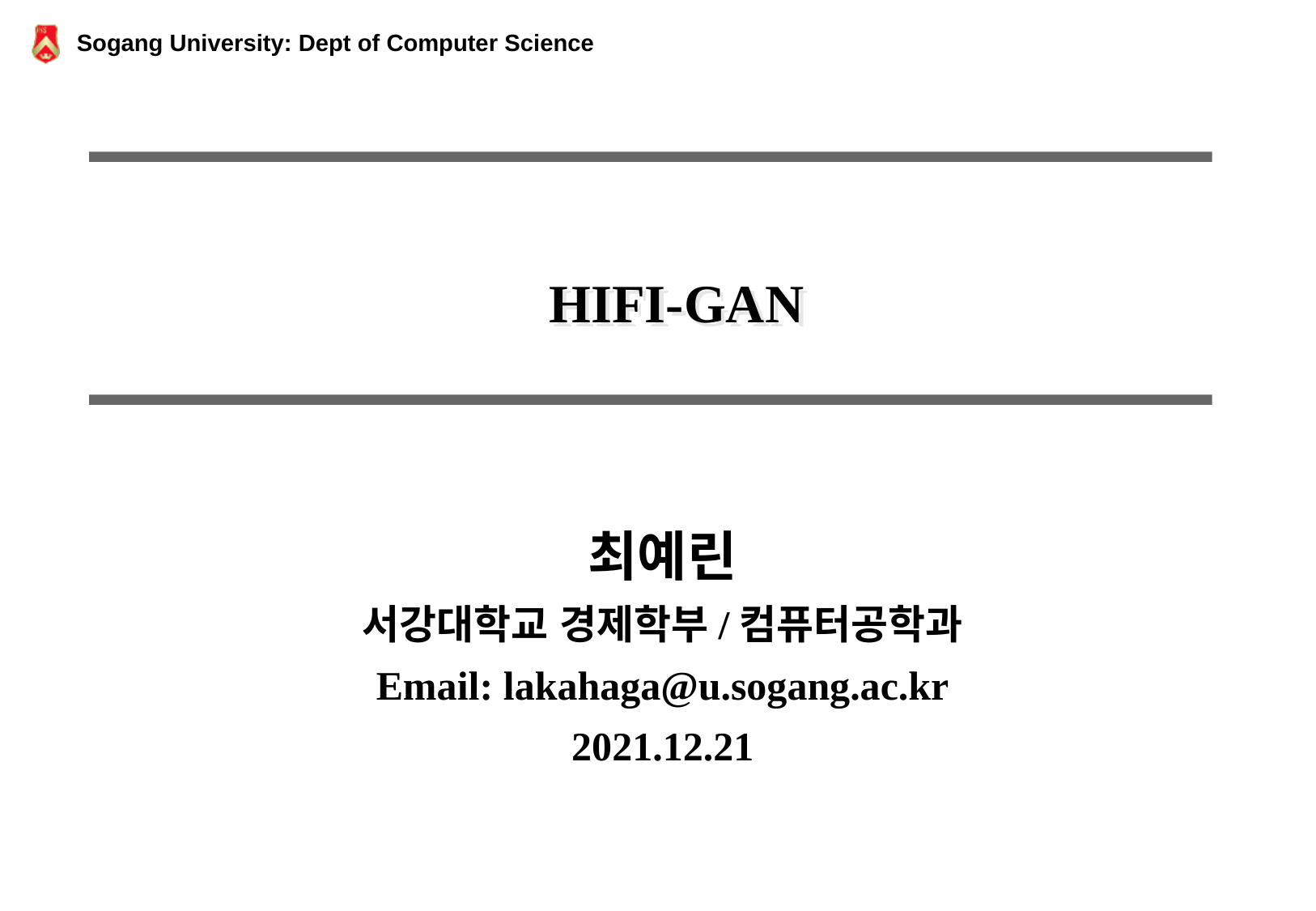

# HIFI-GAN
최예린
서강대학교 경제학부/컴퓨터공학과
Email: lakahaga@u.sogang.ac.kr
2021.12.21